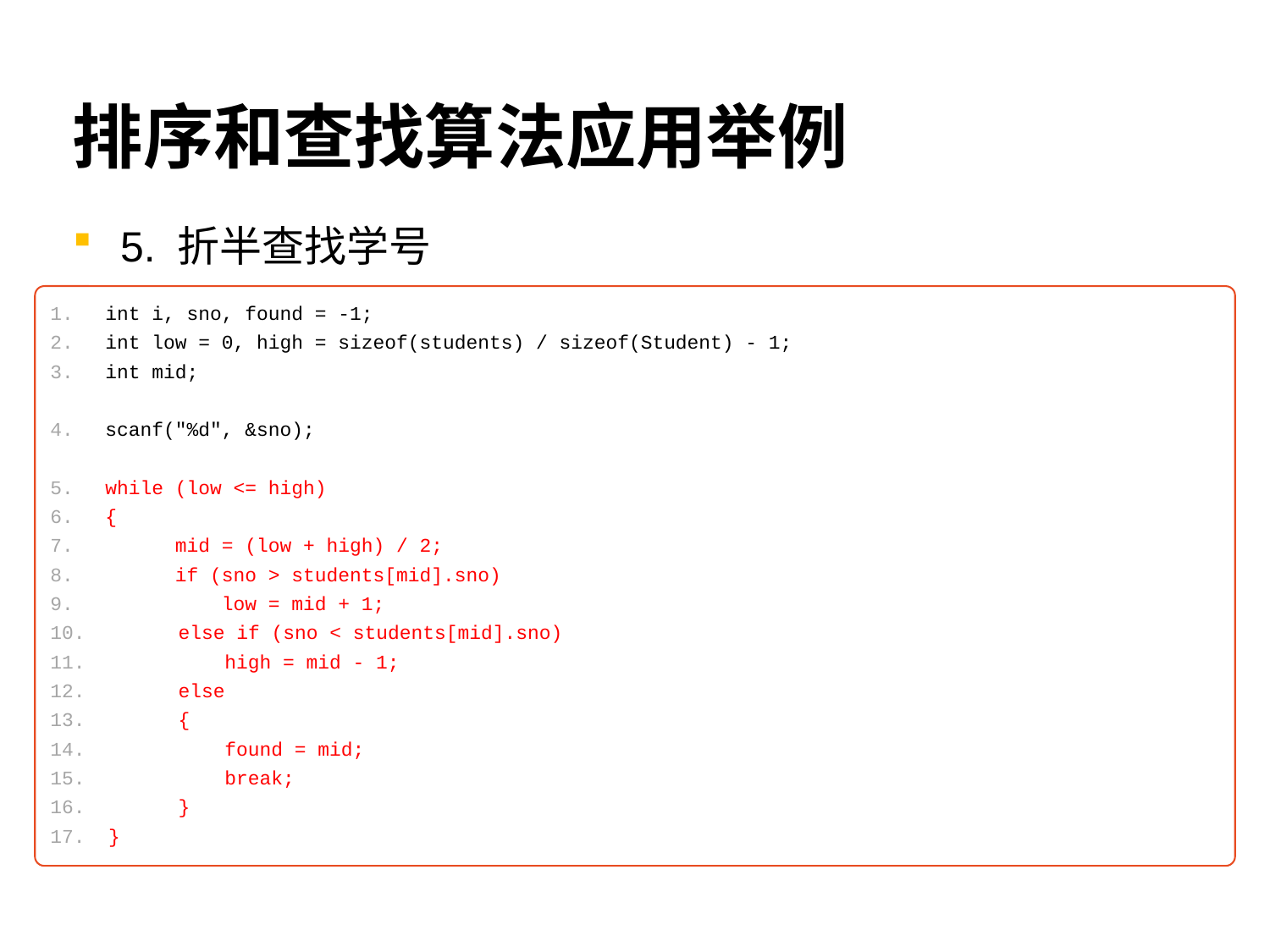

# 排序和查找算法应用举例
5. 折半查找学号

  int i, sno, found = -1;
  int low = 0, high = sizeof(students) / sizeof(Student) - 1;
  int mid;

  scanf("%d", &sno);

  while (low <= high)
  {
        mid = (low + high) / 2;
        if (sno > students[mid].sno)
            low = mid + 1;
        else if (sno < students[mid].sno)
            high = mid - 1;
        else
        {
            found = mid;
            break;
        }
  }